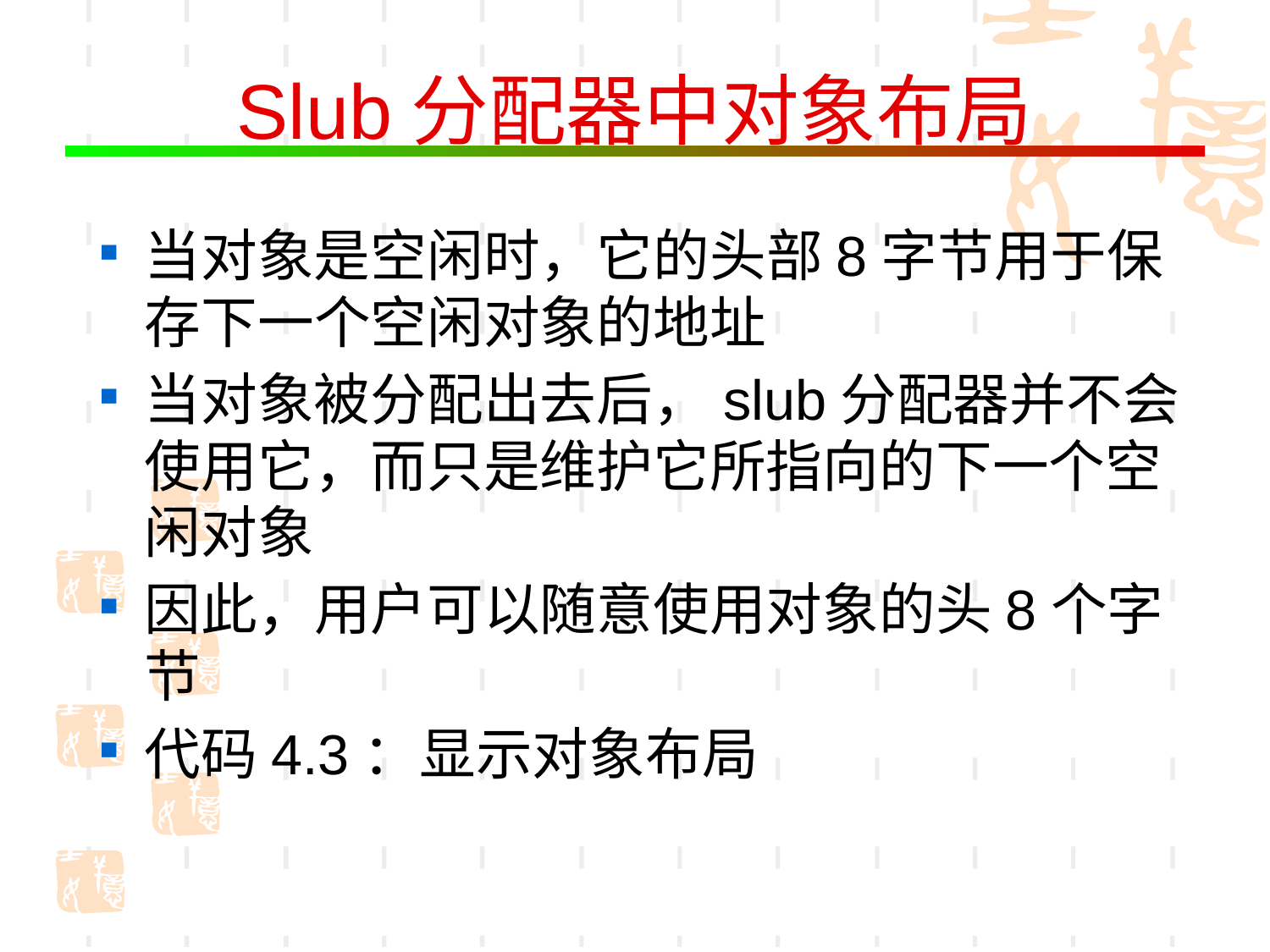

# Slub分配器中对象布局
当对象是空闲时，它的头部8字节用于保存下一个空闲对象的地址
当对象被分配出去后，slub分配器并不会使用它，而只是维护它所指向的下一个空闲对象
因此，用户可以随意使用对象的头8个字节
代码4.3：显示对象布局